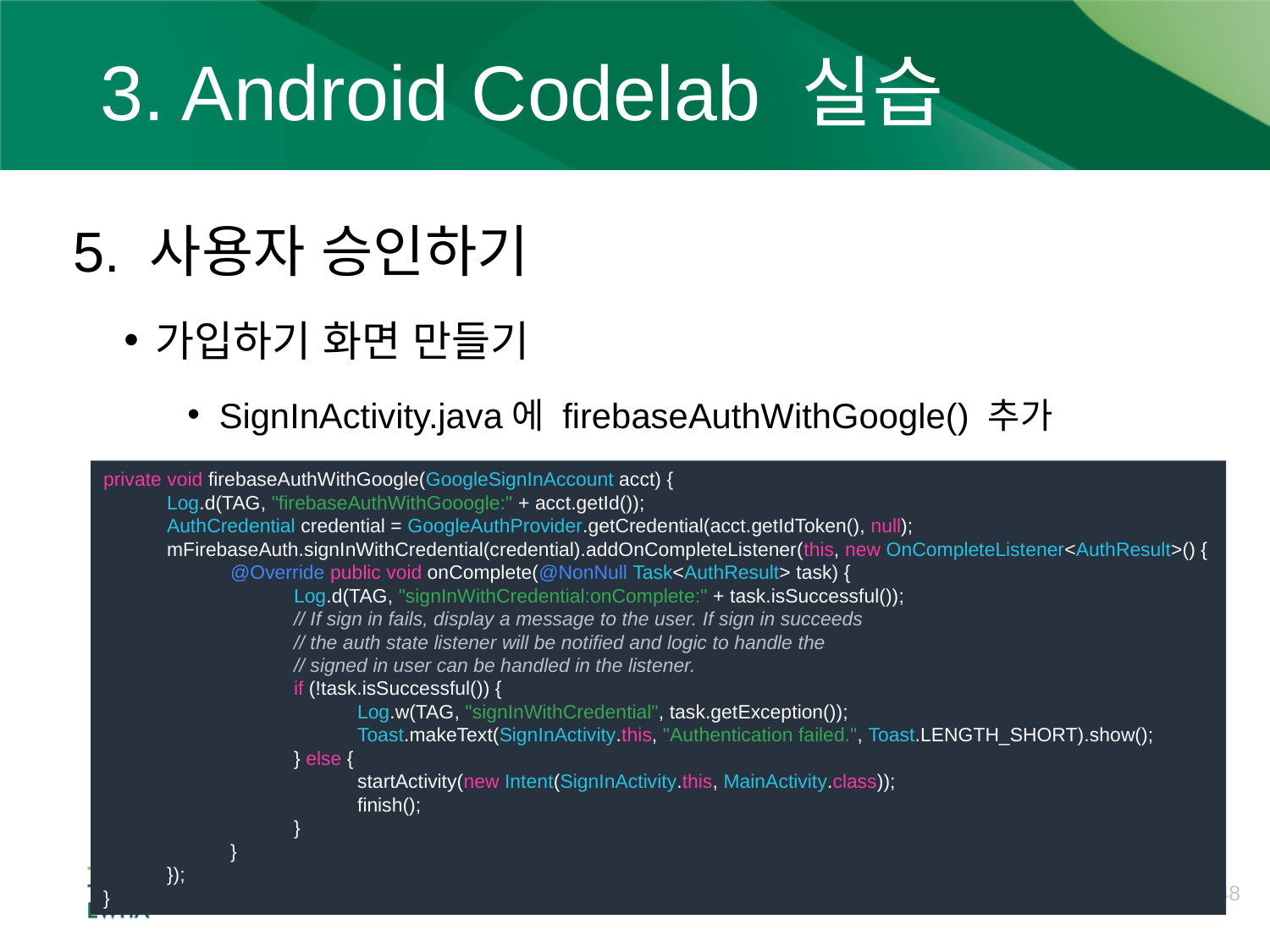

# 3. Android Codelab 실습
5. 사용자 승인하기
가입하기 화면 만들기
SignInActivity.java에 firebaseAuthWithGoogle() 추가
private void firebaseAuthWithGoogle(GoogleSignInAccount acct) {
Log.d(TAG, "firebaseAuthWithGooogle:" + acct.getId());
AuthCredential credential = GoogleAuthProvider.getCredential(acct.getIdToken(), null);
mFirebaseAuth.signInWithCredential(credential).addOnCompleteListener(this, new OnCompleteListener<AuthResult>() {
@Override public void onComplete(@NonNull Task<AuthResult> task) {
Log.d(TAG, "signInWithCredential:onComplete:" + task.isSuccessful());
// If sign in fails, display a message to the user. If sign in succeeds
// the auth state listener will be notified and logic to handle the
// signed in user can be handled in the listener.
if (!task.isSuccessful()) {
Log.w(TAG, "signInWithCredential", task.getException());
Toast.makeText(SignInActivity.this, "Authentication failed.", Toast.LENGTH_SHORT).show();
} else {
startActivity(new Intent(SignInActivity.this, MainActivity.class));
finish();
}
}
});
}
48